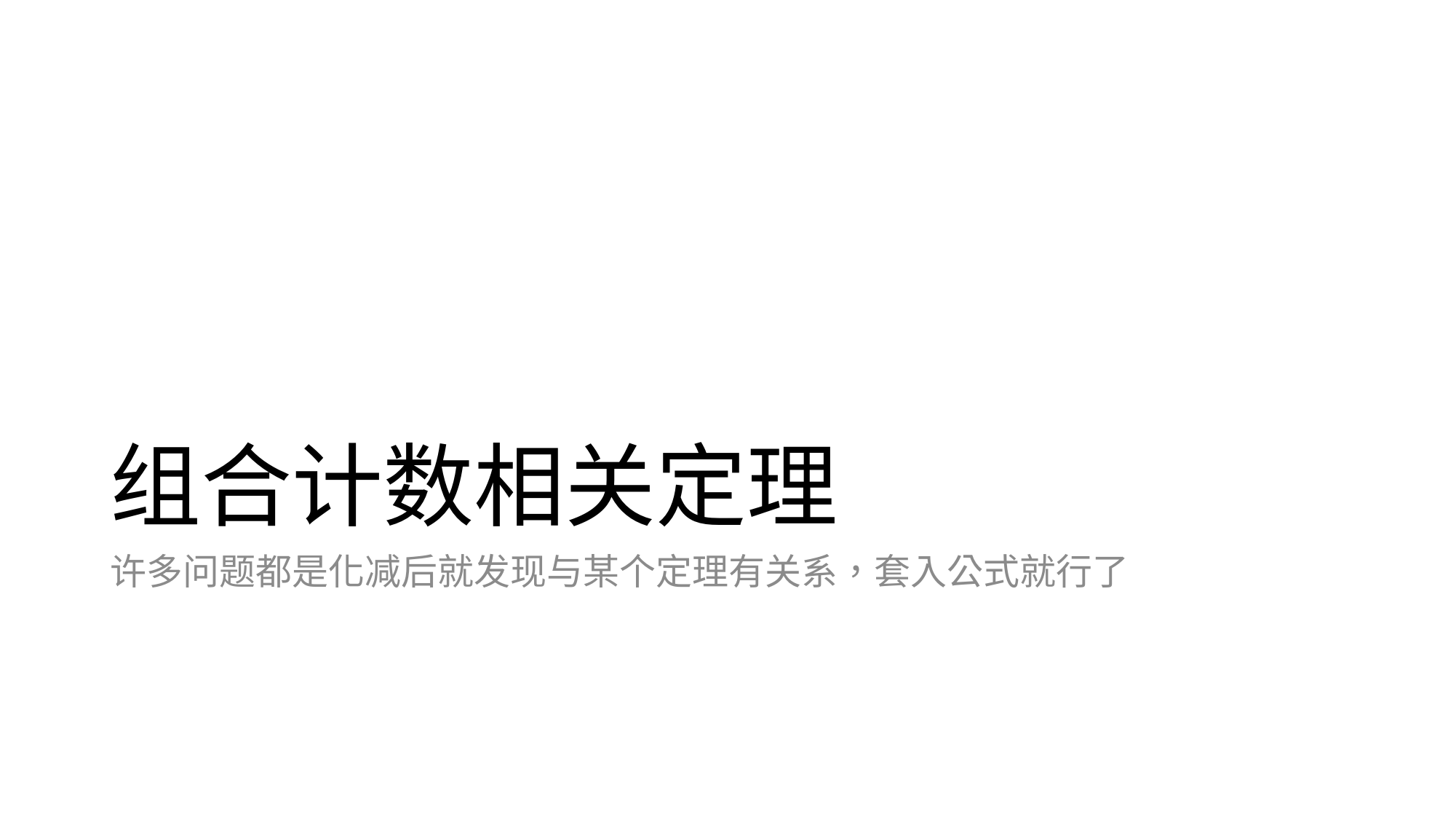

# 组合计数相关定理
许多问题都是化减后就发现与某个定理有关系，套入公式就行了